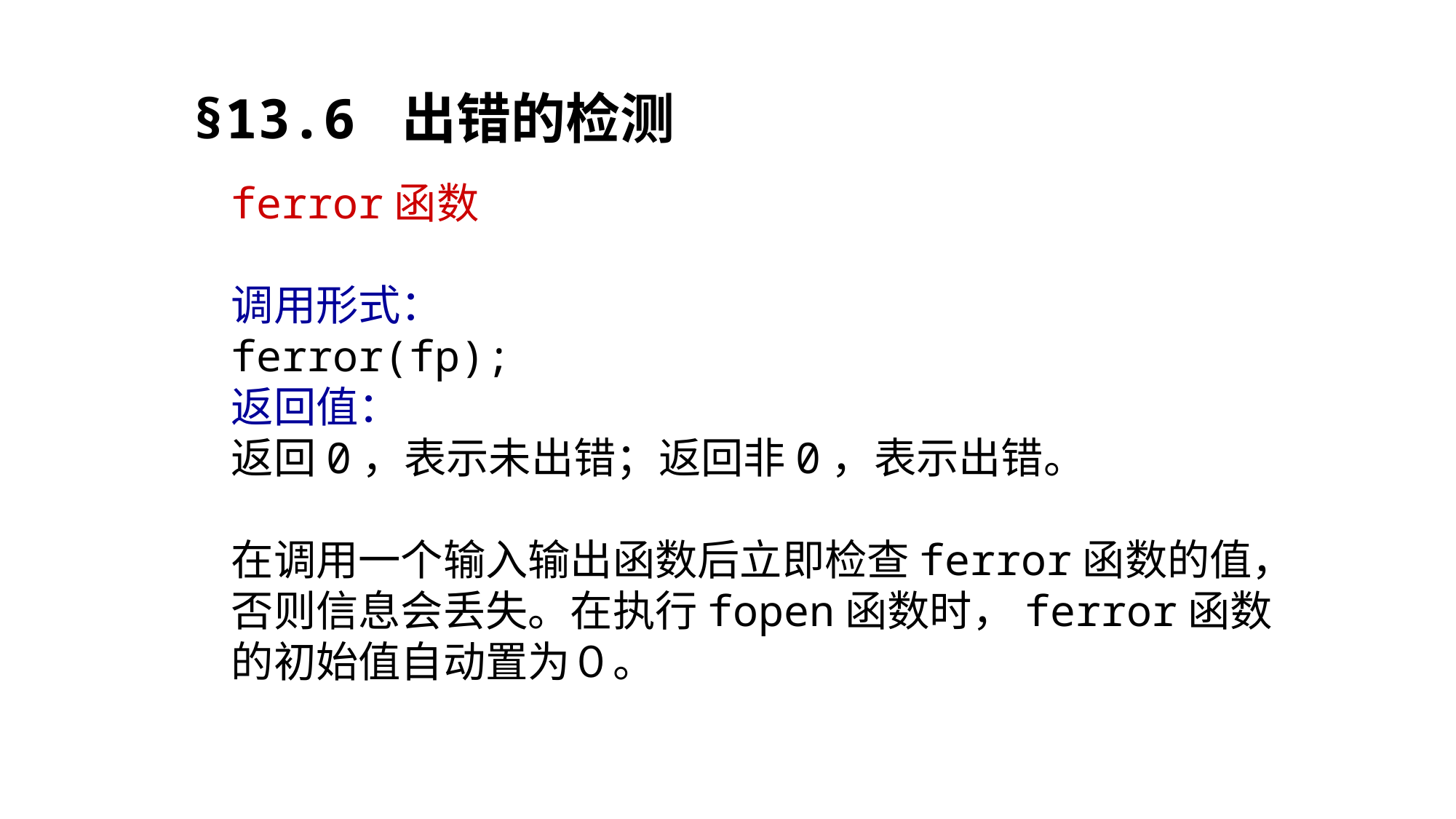

§13.6 出错的检测
ferror函数

调用形式：
ferror(fp);
返回值：
返回0，表示未出错；返回非0，表示出错。

在调用一个输入输出函数后立即检查ferror函数的值，
否则信息会丢失。在执行fopen函数时，ferror函数
的初始值自动置为０。